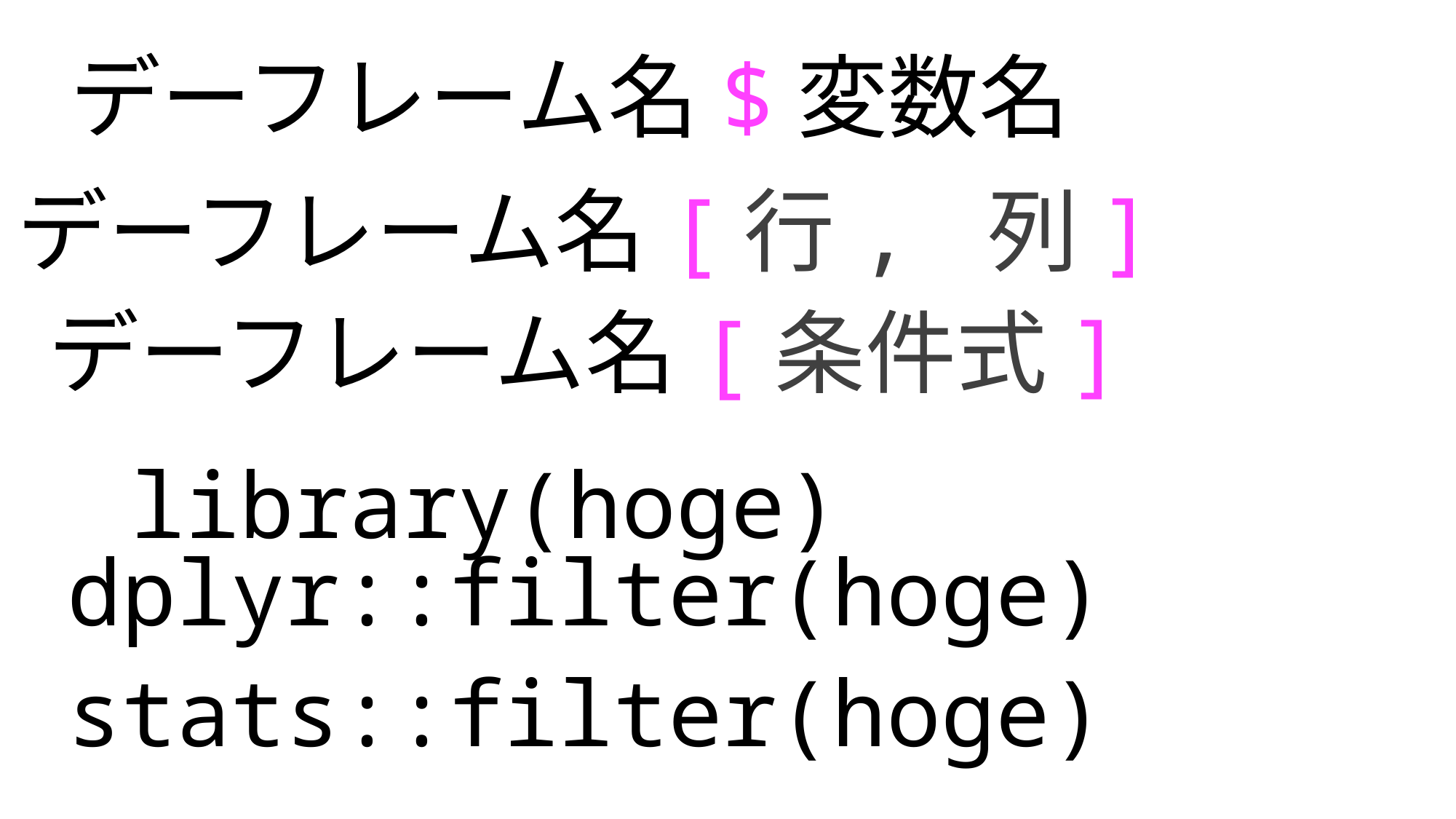

デーフレーム名$変数名
デーフレーム名[行, 列]
デーフレーム名[条件式]
library(hoge)
dplyr::filter(hoge)
stats::filter(hoge)